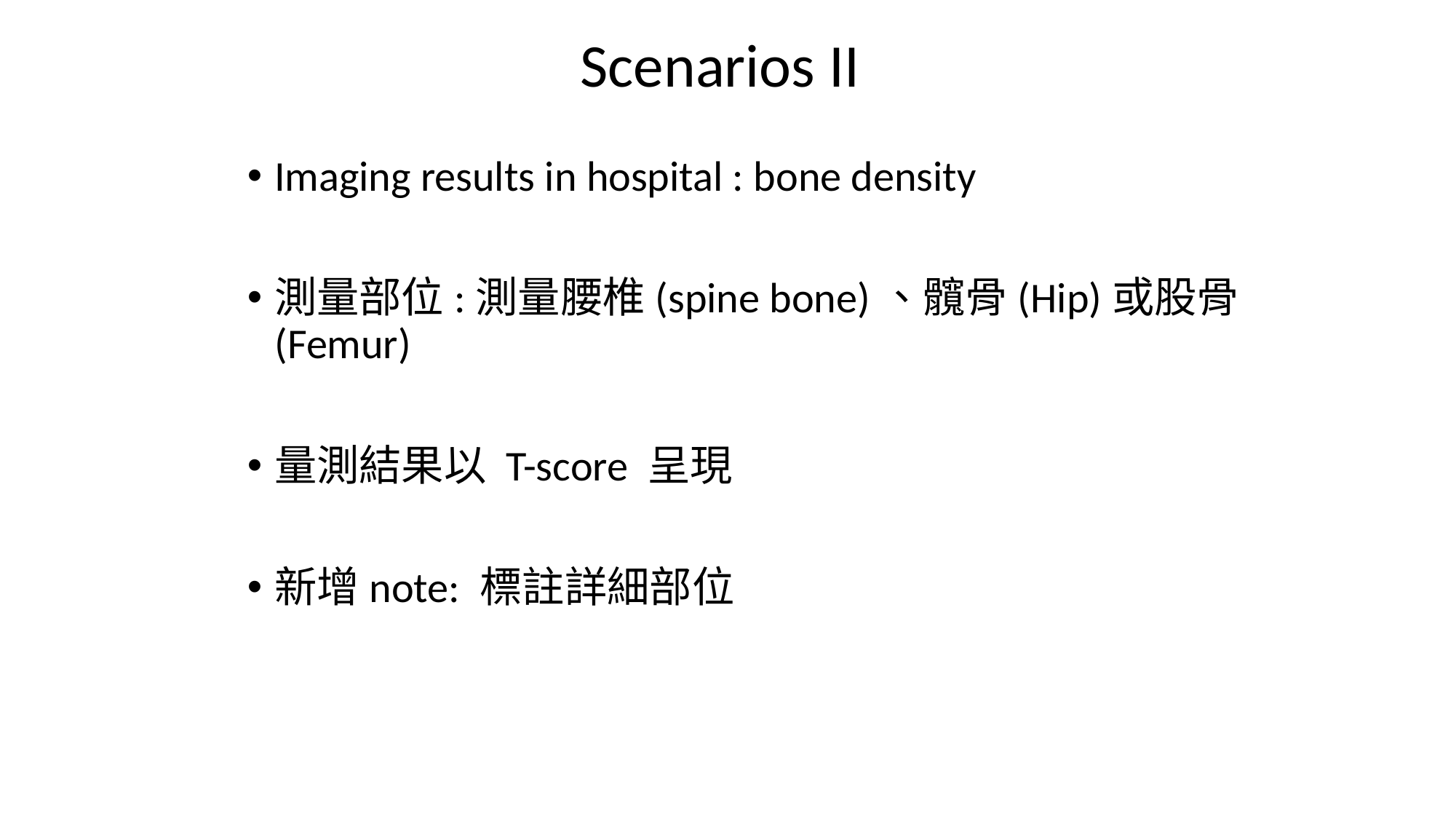

# Scenarios II
Imaging results in hospital : bone density

測量部位:測量腰椎(spine bone)、髖骨(Hip)或股骨(Femur)

量測結果以 T-score 呈現

新增note: 標註詳細部位